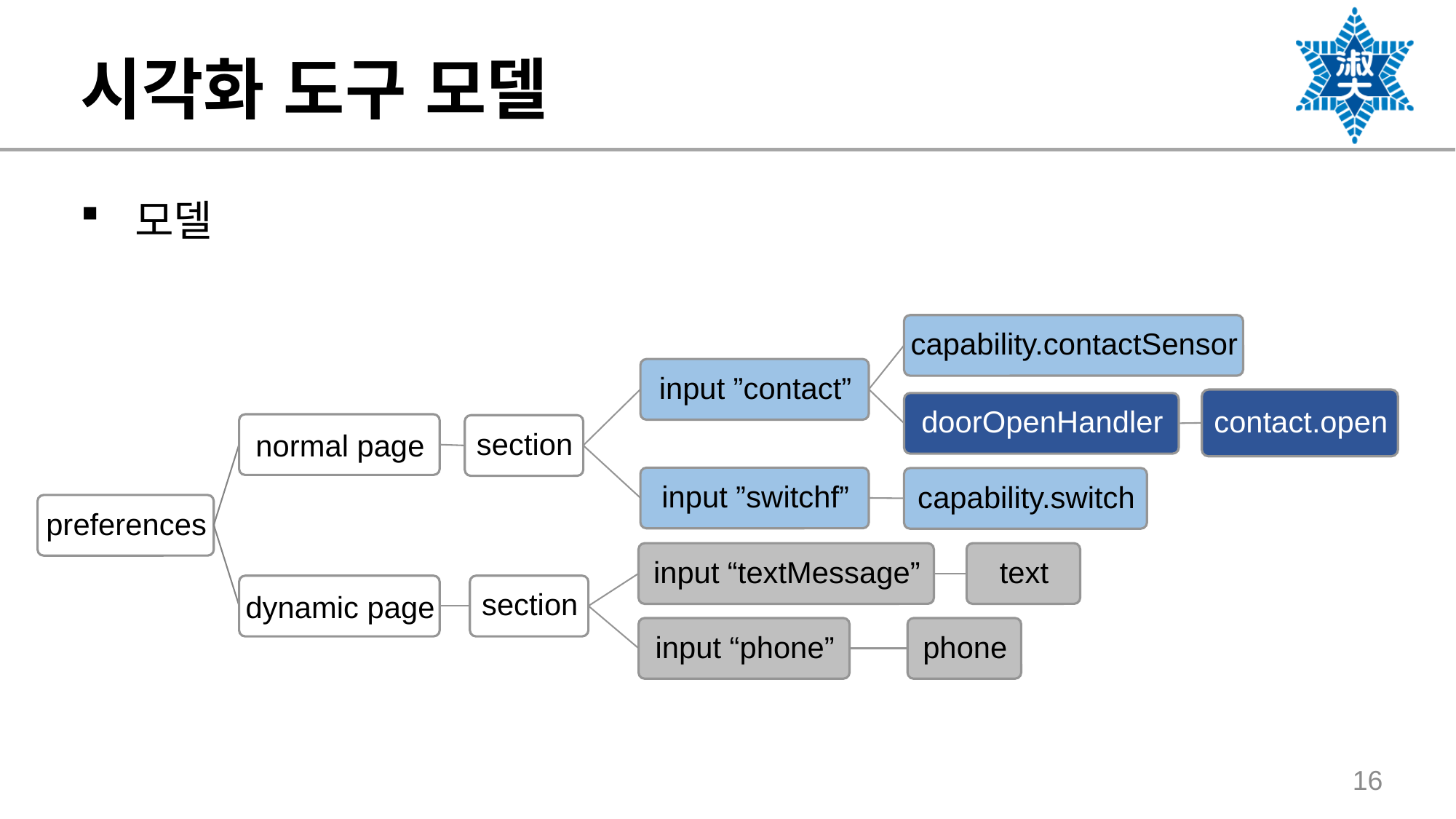

# 시각화 도구 모델
모델
preferences

normal page

section

input ”contact”

capability.contactSensor

doorOpenHandler

contact.open

input ”switchf”

capability.switch

dynamic page

section

input “textMessage”

text

input “phone”

phone
16